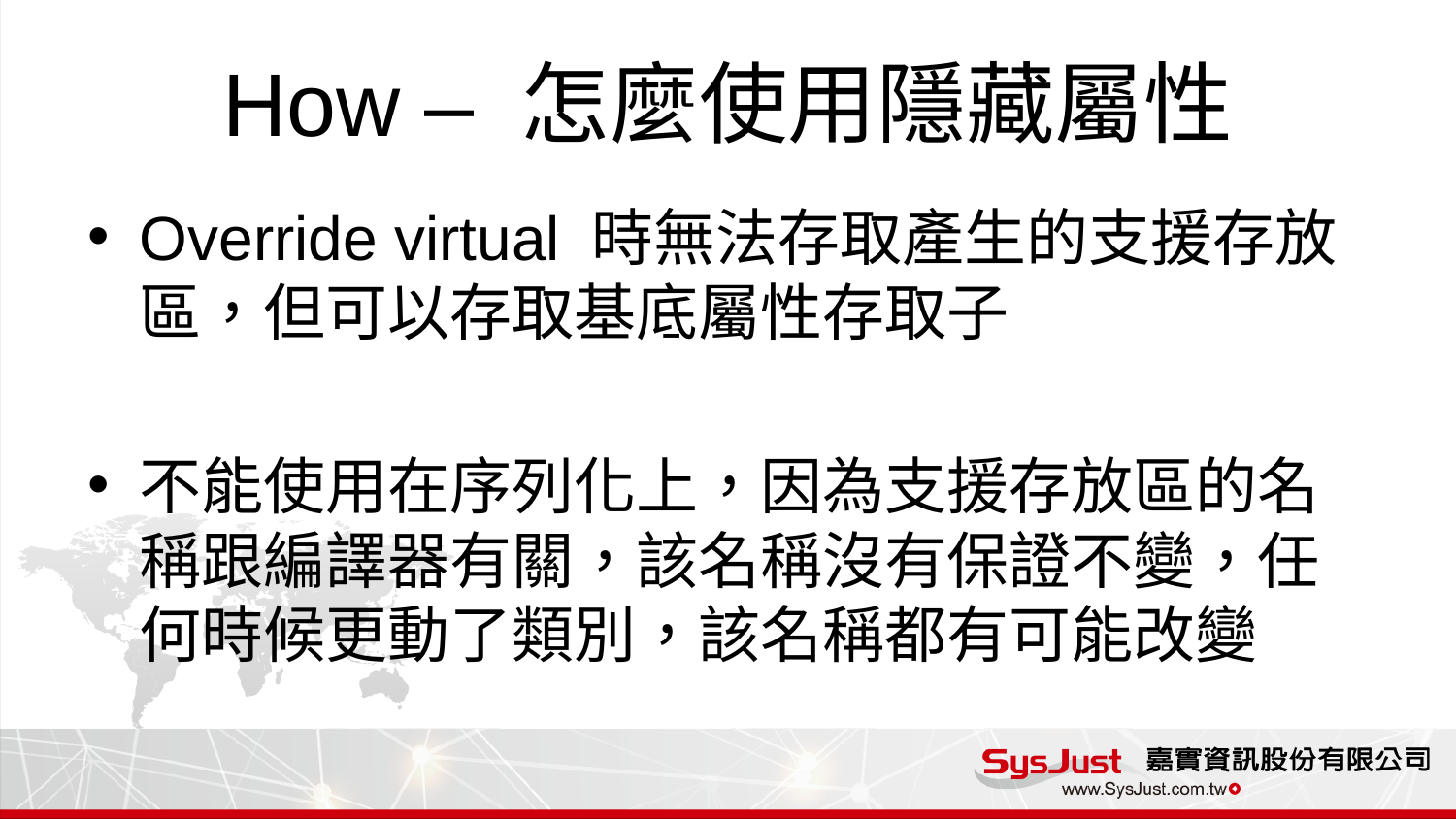

# How – 怎麼使用隱藏屬性
Override virtual 時無法存取產生的支援存放區，但可以存取基底屬性存取子

不能使用在序列化上，因為支援存放區的名稱跟編譯器有關，該名稱沒有保證不變，任何時候更動了類別，該名稱都有可能改變